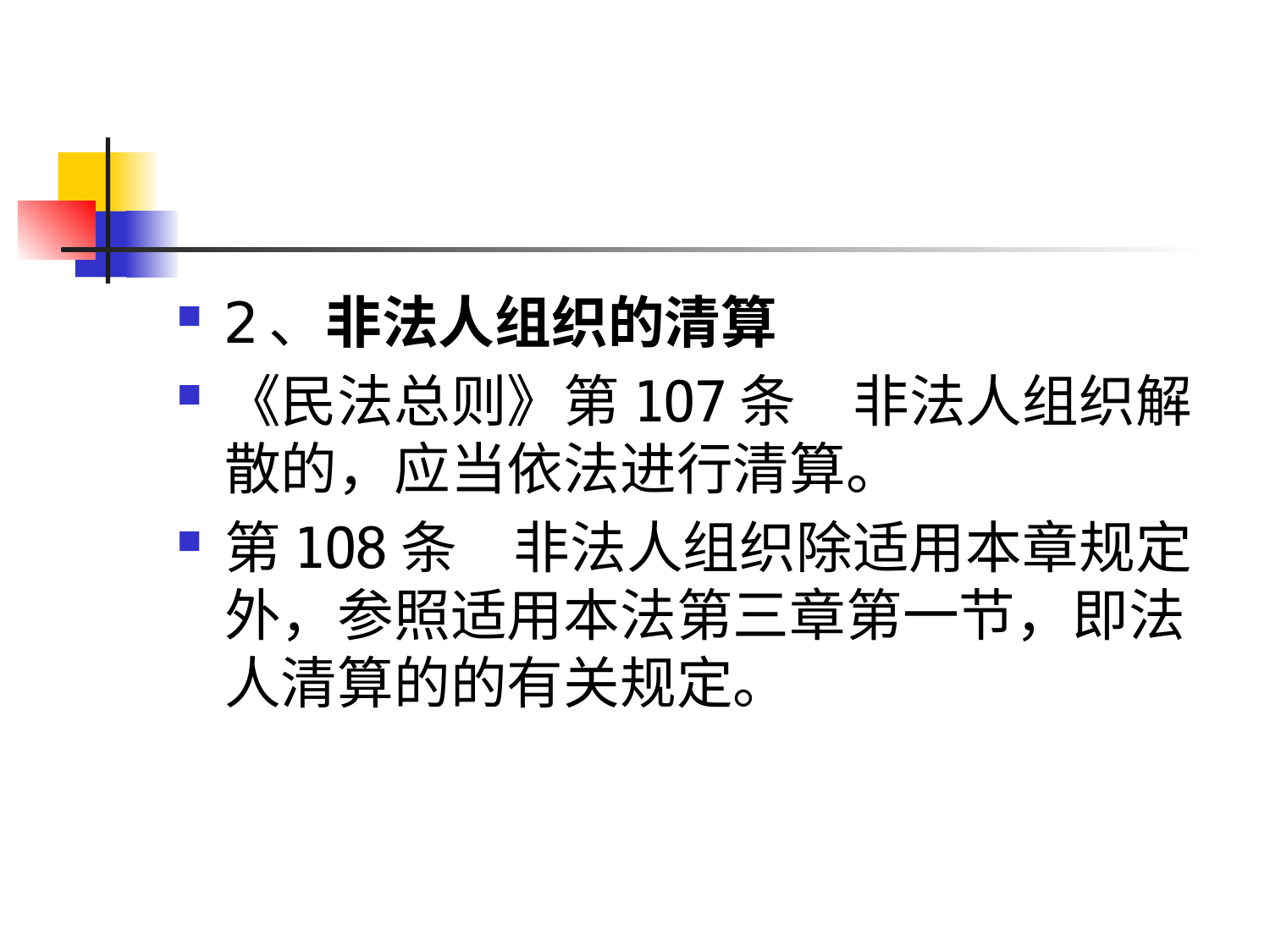

#
2、非法人组织的清算
《民法总则》第107条　非法人组织解散的，应当依法进行清算。
第108条　非法人组织除适用本章规定外，参照适用本法第三章第一节，即法人清算的的有关规定。